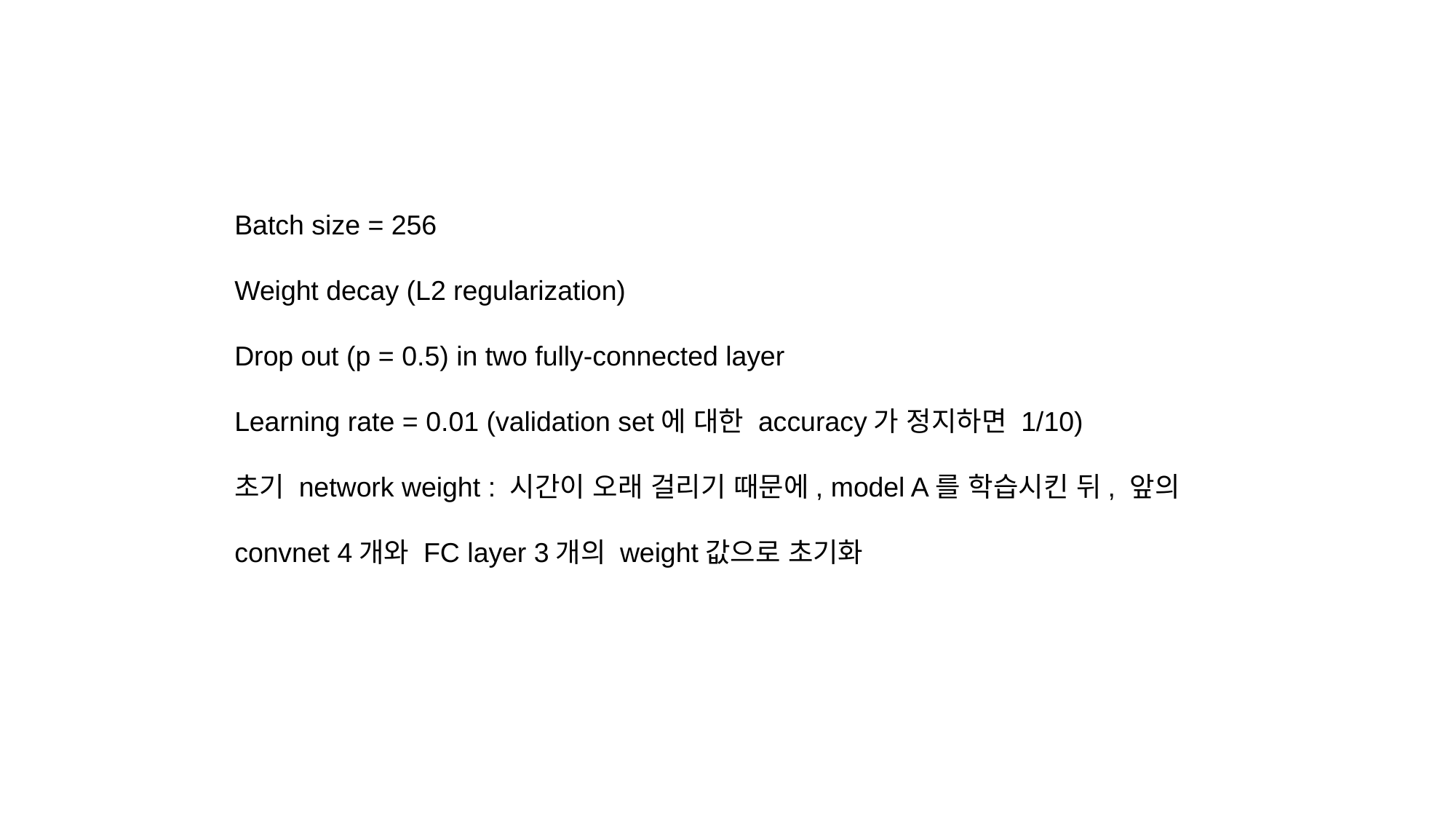

Batch size = 256

Weight decay (L2 regularization)

Drop out (p = 0.5) in two fully-connected layer

Learning rate = 0.01 (validation set에 대한 accuracy가 정지하면 1/10)

초기 network weight : 시간이 오래 걸리기 때문에, model A를 학습시킨 뒤, 앞의

convnet 4개와 FC layer 3개의 weight값으로 초기화